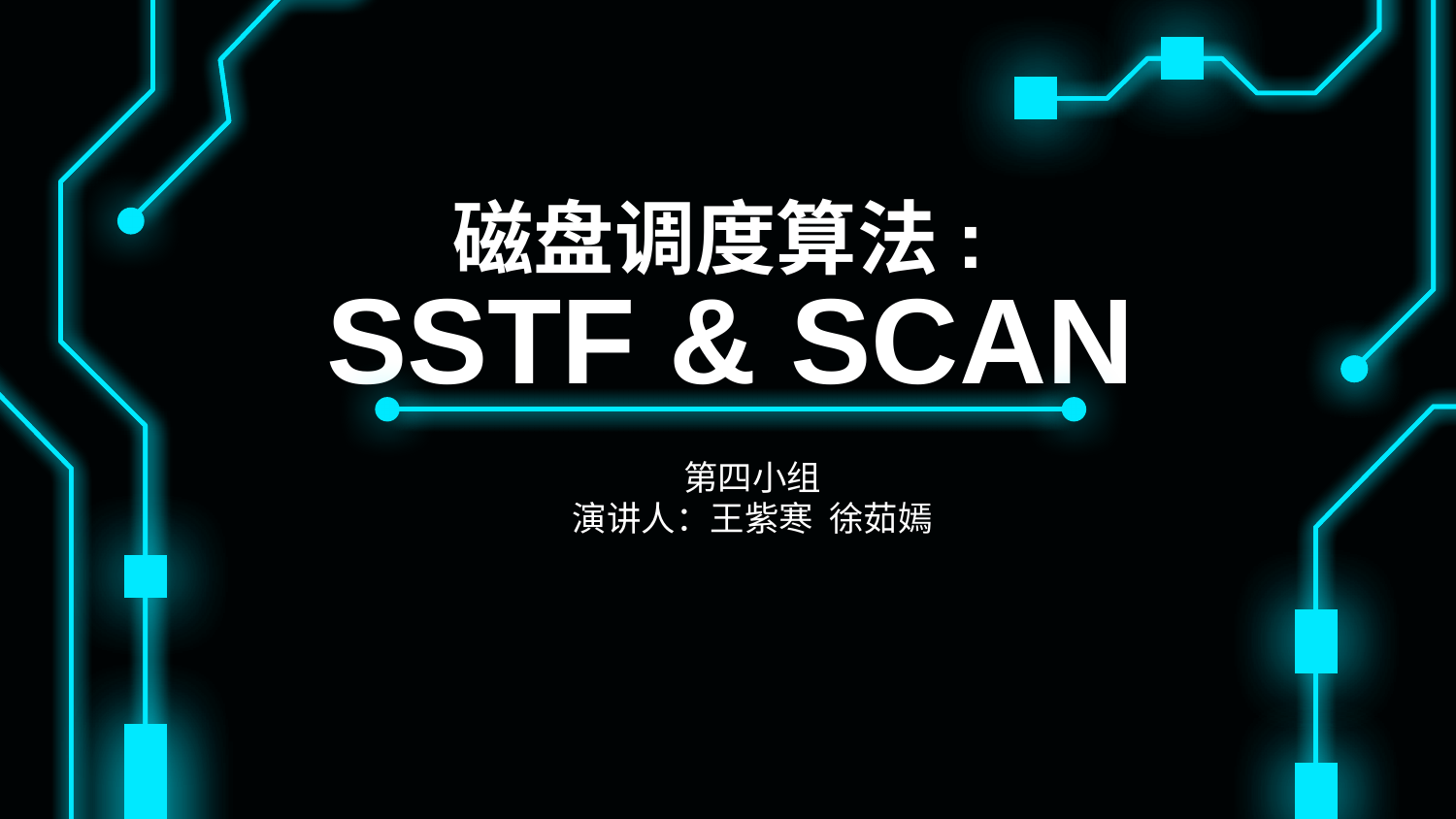

# 磁盘调度算法: SSTF & SCAN

第四小组
演讲人：王紫寒  徐茹嫣